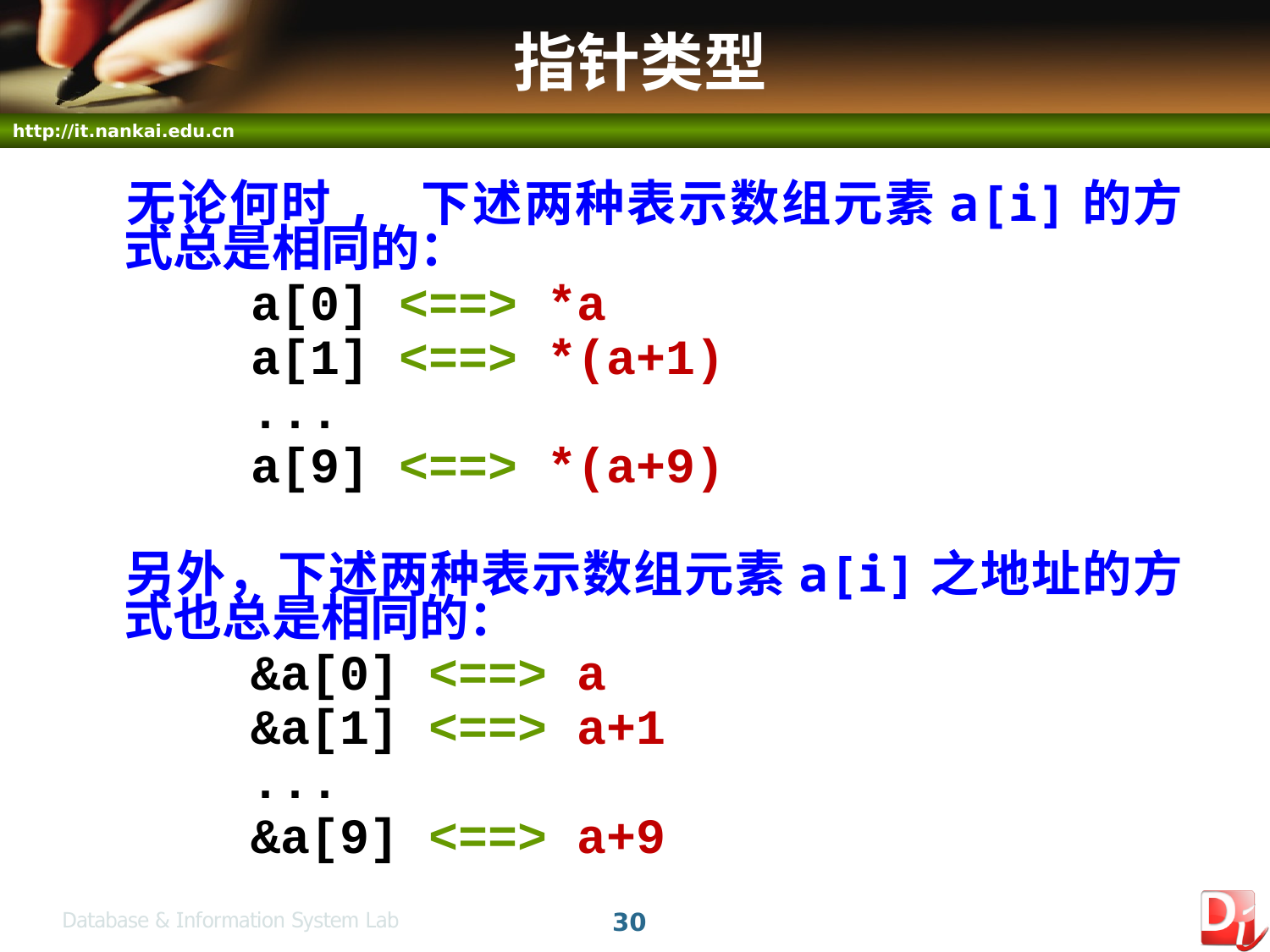

# 指针类型
	无论何时, 下述两种表示数组元素a[i]的方式总是相同的：
		a[0] <==> *a
		a[1] <==> *(a+1)
		...
		a[9] <==> *(a+9)

	另外，下述两种表示数组元素a[i]之地址的方式也总是相同的：
		&a[0] <==> a
		&a[1] <==> a+1
		...
		&a[9] <==> a+9
30
Database & Information System Lab